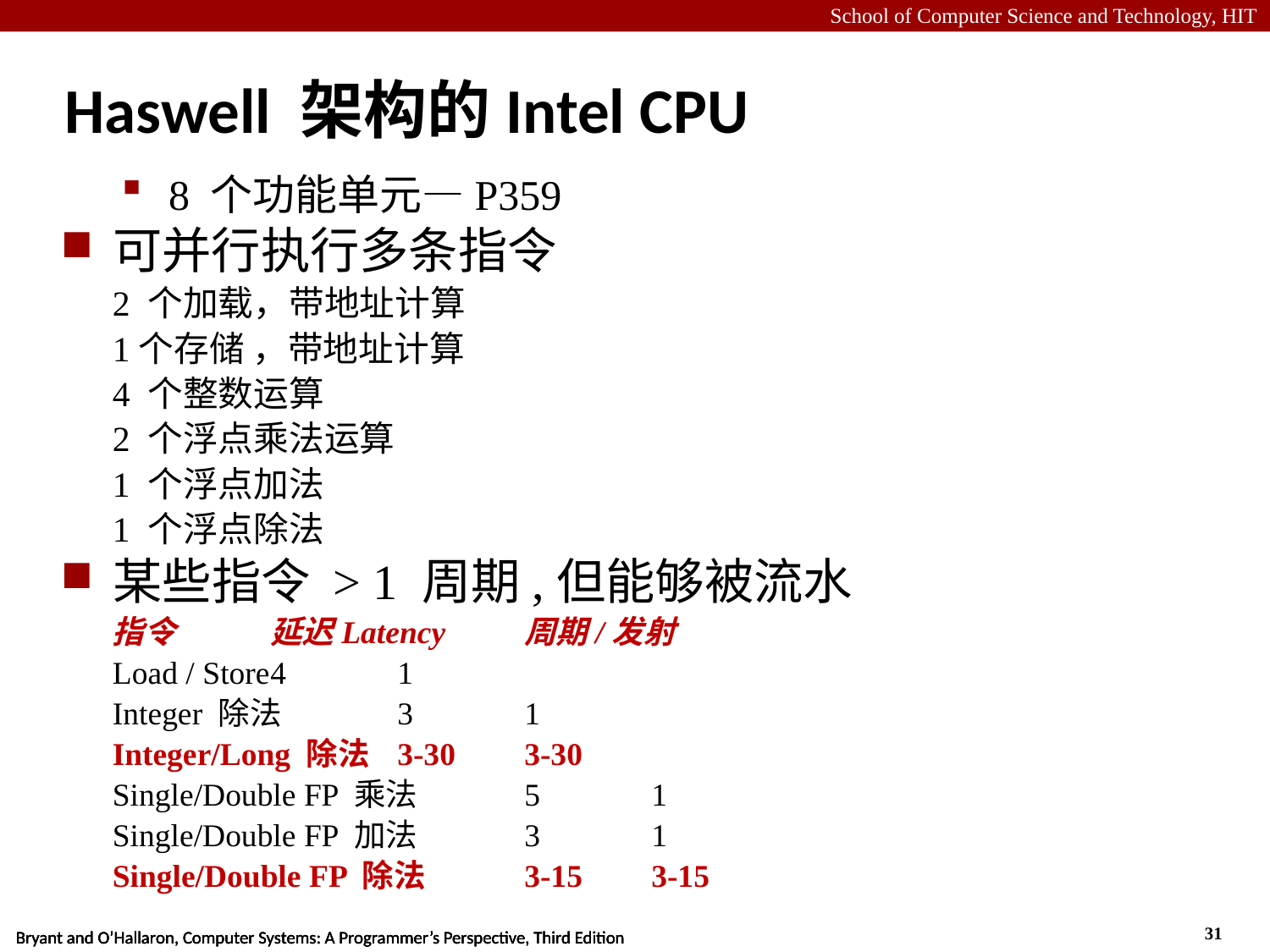

# Haswell 架构的Intel CPU
8 个功能单元—P359
可并行执行多条指令
2 个加载，带地址计算
1个存储 ，带地址计算
4 个整数运算
2 个浮点乘法运算
1 个浮点加法
1 个浮点除法
某些指令 > 1 周期,但能够被流水
指令	延迟Latency	周期/发射
Load / Store	4	1
Integer 除法	3	1
Integer/Long 除法	3-30	3-30
Single/Double FP 乘法	5	1
Single/Double FP 加法	3	1
Single/Double FP 除法	3-15	3-15